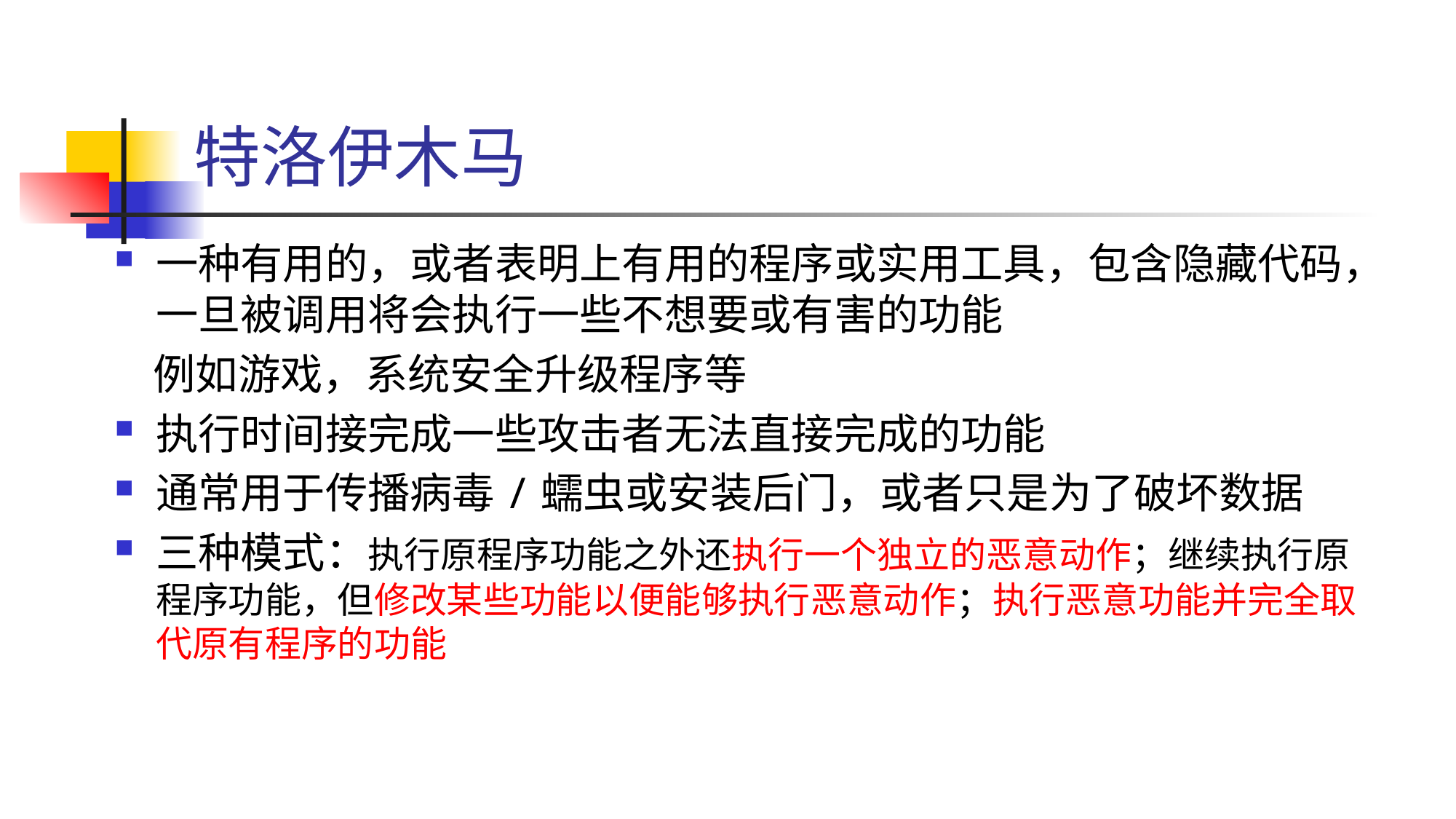

# 特洛伊木马
一种有用的，或者表明上有用的程序或实用工具，包含隐藏代码，一旦被调用将会执行一些不想要或有害的功能
   例如游戏，系统安全升级程序等
执行时间接完成一些攻击者无法直接完成的功能
通常用于传播病毒/蠕虫或安装后门，或者只是为了破坏数据
三种模式：执行原程序功能之外还执行一个独立的恶意动作；继续执行原程序功能，但修改某些功能以便能够执行恶意动作；执行恶意功能并完全取代原有程序的功能